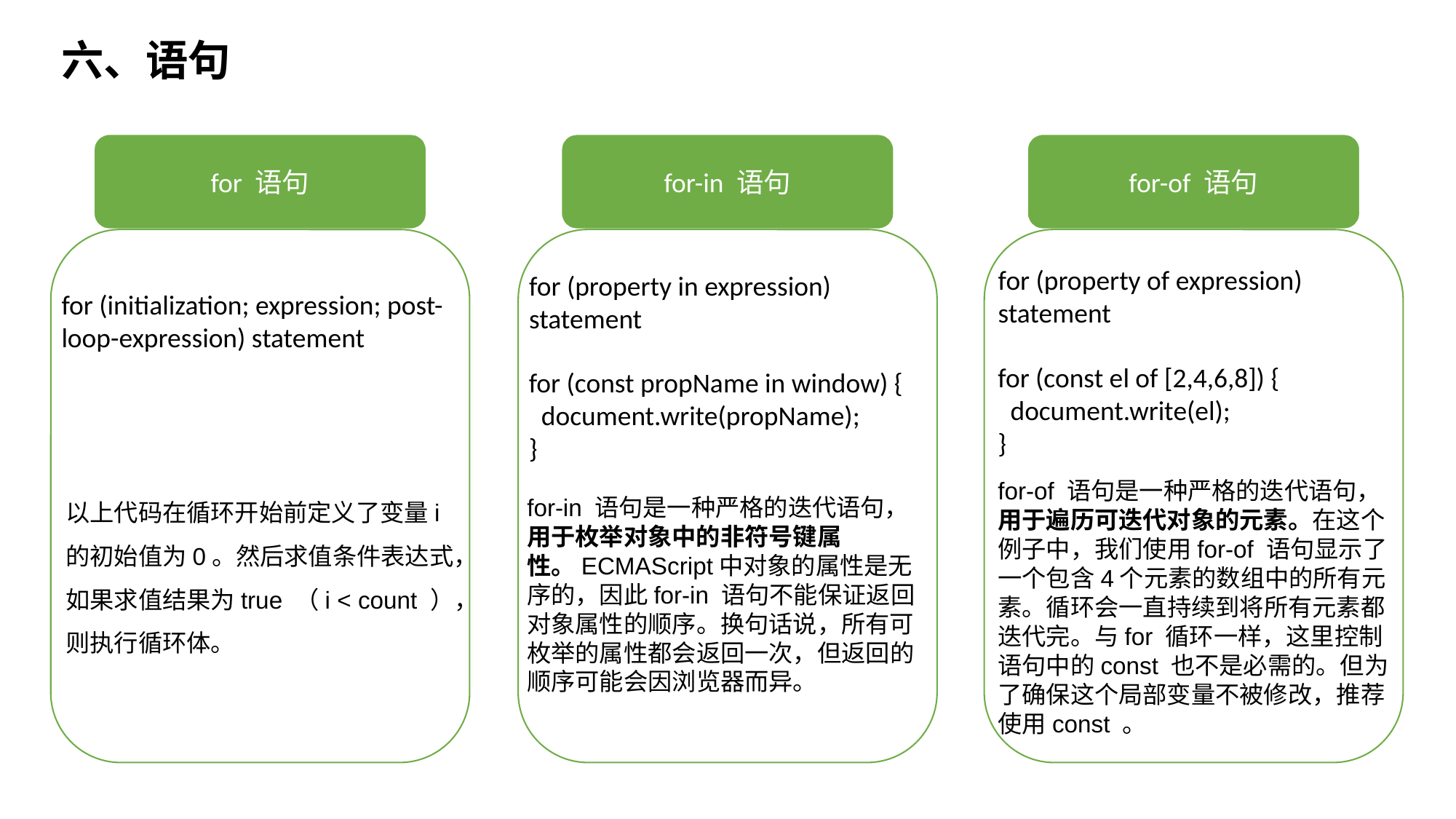

六、语句
for 语句

for-in 语句

for-of 语句

for (property of expression) statement
for (property in expression) statement
for (initialization; expression; post-loop-expression) statement
for (const el of [2,4,6,8]) {
  document.write(el);
}
for (const propName in window) {
  document.write(propName);
}
for-of 语句是一种严格的迭代语句，用于遍历可迭代对象的元素。在这个例子中，我们使用for-of 语句显示了一个包含4个元素的数组中的所有元素。循环会一直持续到将所有元素都迭代完。与for 循环一样，这里控制语句中的const 也不是必需的。但为了确保这个局部变量不被修改，推荐使用const 。
以上代码在循环开始前定义了变量i 的初始值为0。然后求值条件表达式，如果求值结果为true （i < count ），则执行循环体。
for-in 语句是一种严格的迭代语句，用于枚举对象中的非符号键属性。ECMAScript中对象的属性是无序的，因此for-in 语句不能保证返回对象属性的顺序。换句话说，所有可枚举的属性都会返回一次，但返回的顺序可能会因浏览器而异。